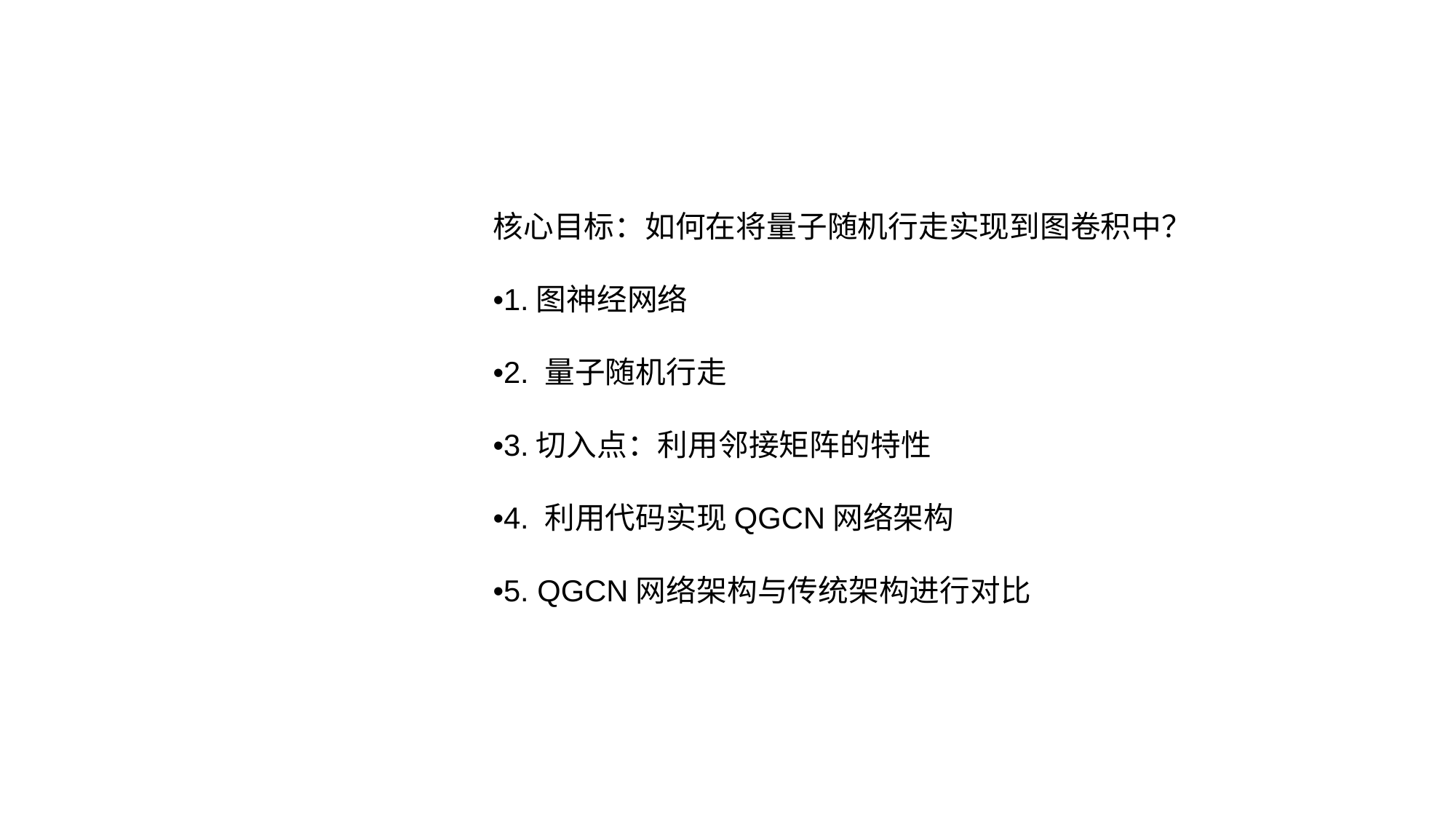

核心目标：如何在将量子随机行走实现到图卷积中？

•1.图神经网络

•2. 量子随机行走

•3.切入点：利用邻接矩阵的特性

•4. 利用代码实现QGCN网络架构

•5. QGCN网络架构与传统架构进行对比